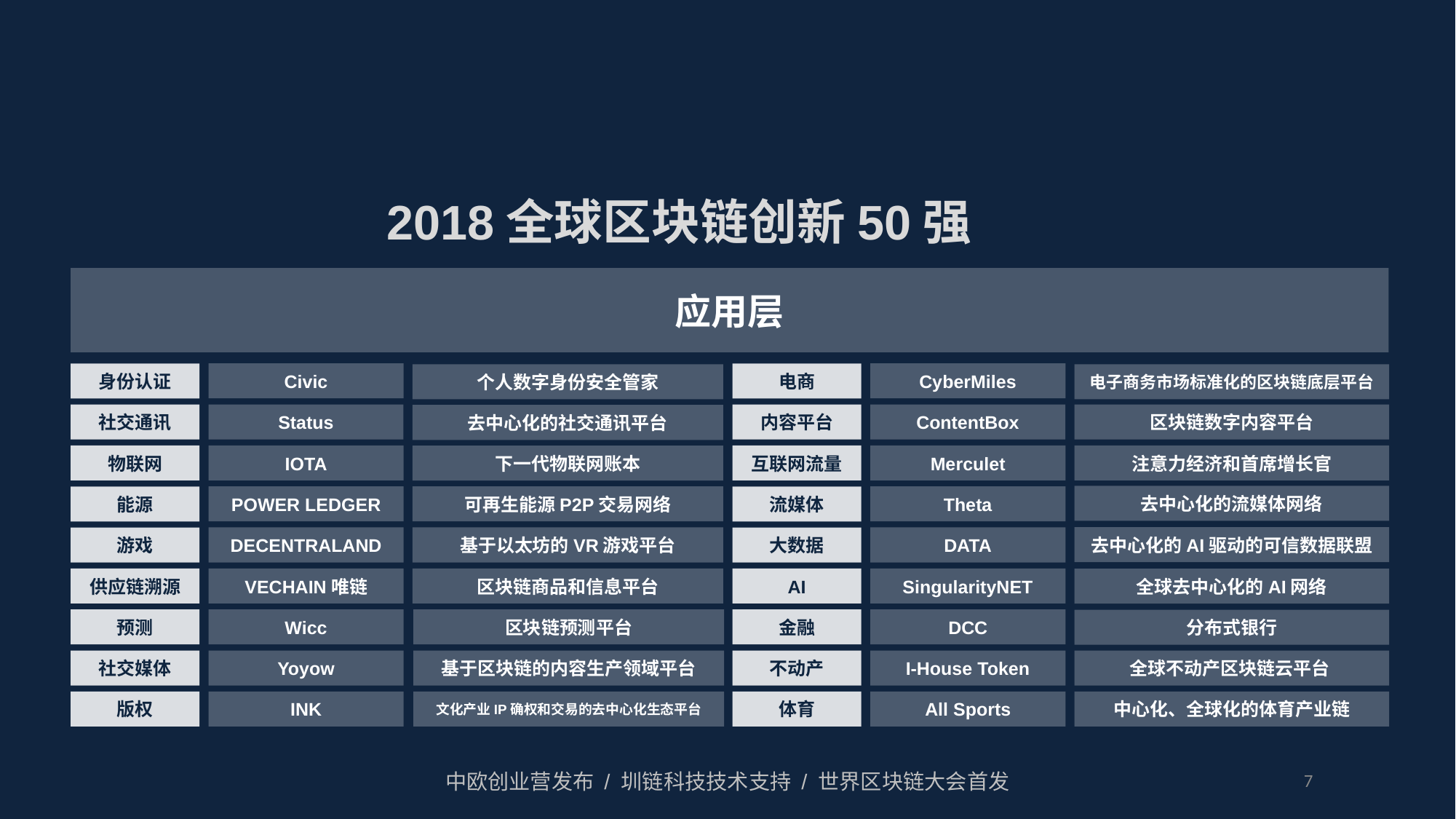

2018全球区块链创新50强
应用层
Civic
CyberMiles
身份认证
电商
个人数字身份安全管家
电子商务市场标准化的区块链底层平台
区块链数字内容平台
Status
ContentBox
社交通讯
内容平台
去中心化的社交通讯平台
注意力经济和首席增长官
IOTA
Merculet
物联网
互联网流量
下一代物联网账本
去中心化的流媒体网络
POWER LEDGER
可再生能源P2P交易网络
Theta
能源
流媒体
去中心化的AI驱动的可信数据联盟
DECENTRALAND
基于以太坊的VR游戏平台
DATA
游戏
大数据
区块链商品和信息平台
VECHAIN唯链
SingularityNET
供应链溯源
AI
全球去中心化的AI网络
区块链预测平台
Wicc
DCC
预测
金融
分布式银行
Yoyow
基于区块链的内容生产领域平台
I-House Token
社交媒体
不动产
全球不动产区块链云平台
文化产业IP确权和交易的去中心化生态平台
INK
All Sports
版权
体育
中心化、全球化的体育产业链
中欧创业营发布 / 圳链科技技术支持 / 世界区块链大会首发
7